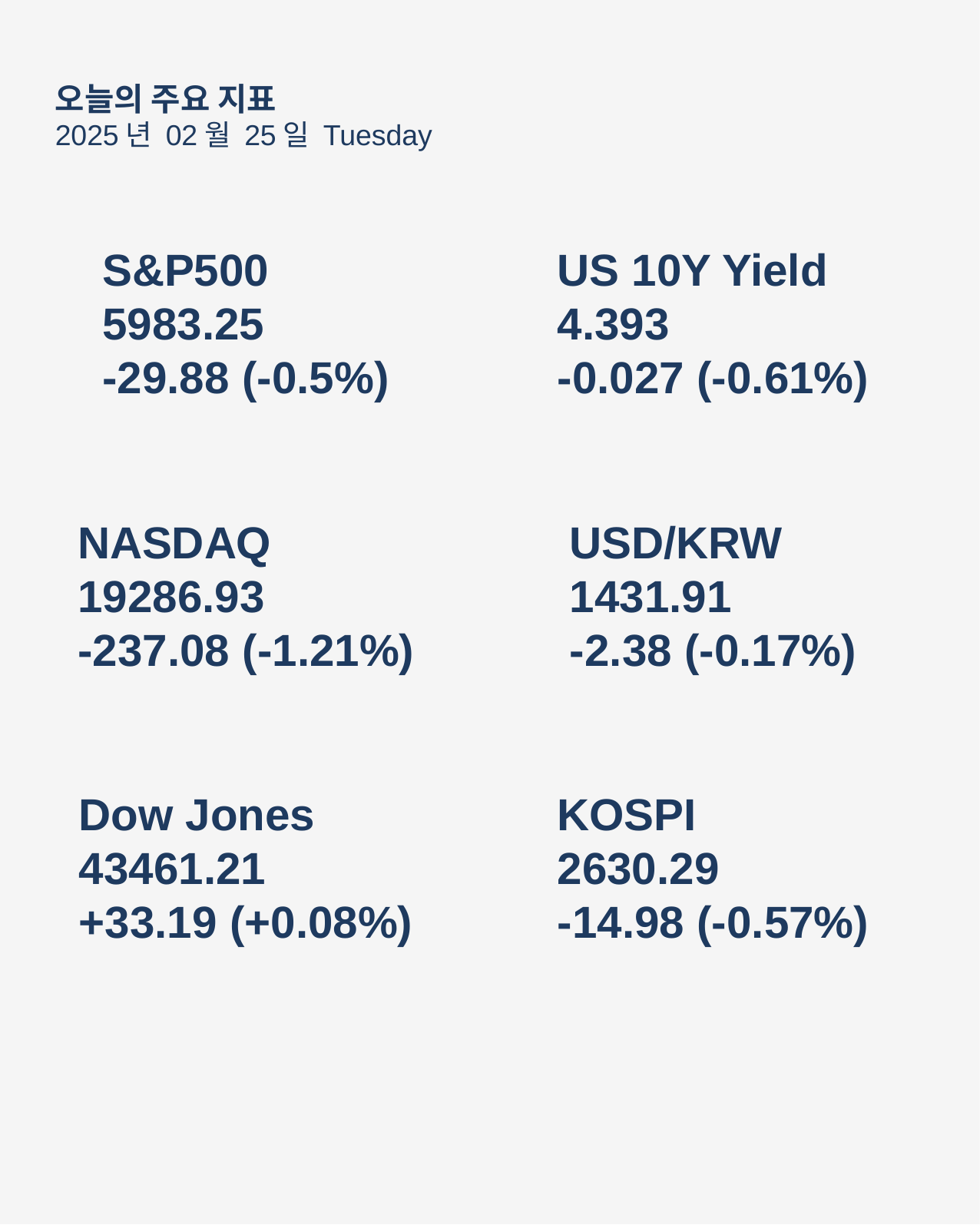

오늘의 주요 지표
2025년 02월 25일 Tuesday

S&P500
5983.25
-29.88 (-0.5%)

US 10Y Yield
4.393
-0.027 (-0.61%)

NASDAQ
19286.93
-237.08 (-1.21%)

USD/KRW
1431.91
-2.38 (-0.17%)

Dow Jones
43461.21
+33.19 (+0.08%)

KOSPI
2630.29
-14.98 (-0.57%)